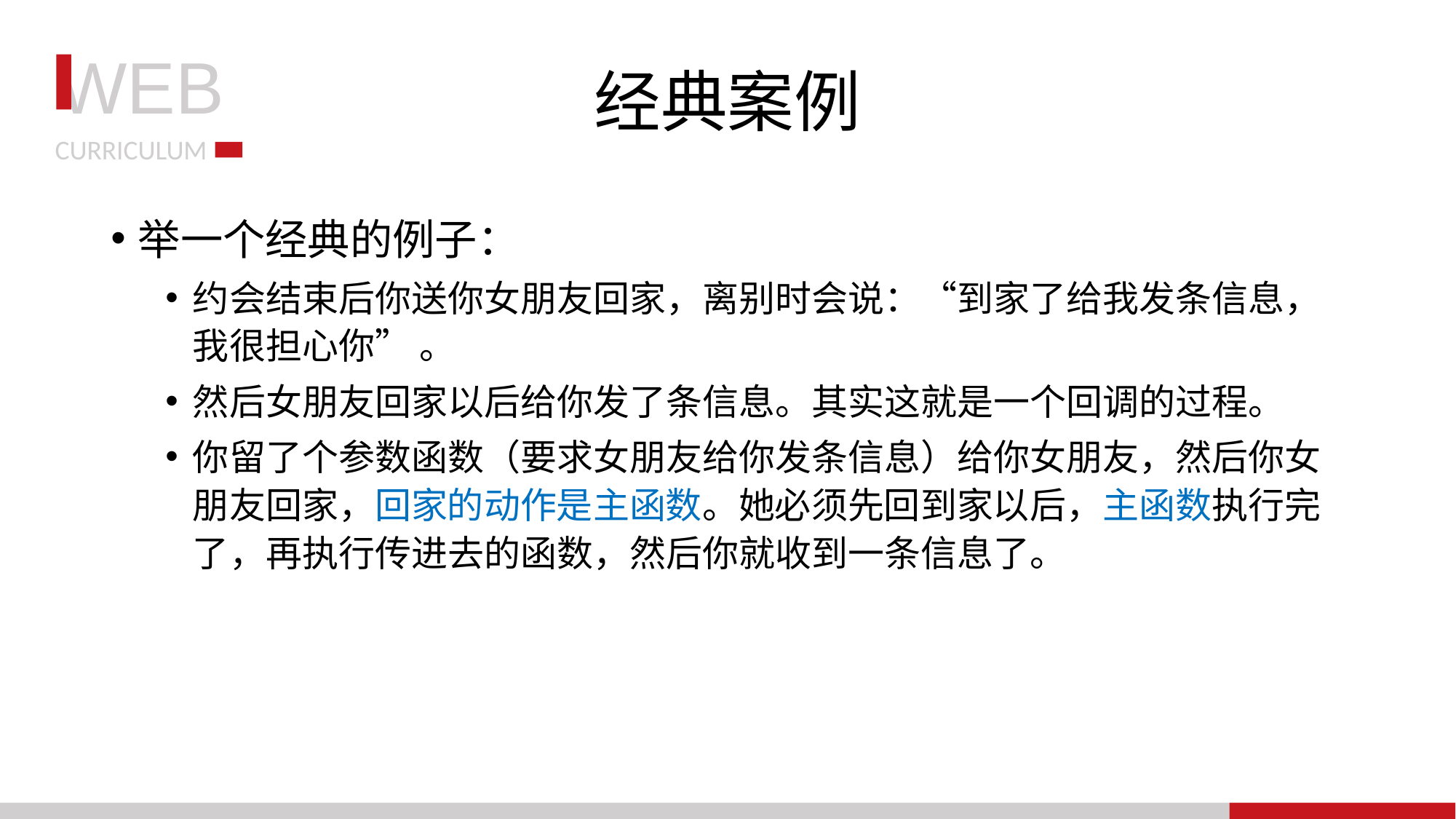

# 经典案例
举一个经典的例子：
约会结束后你送你女朋友回家，离别时会说：“到家了给我发条信息，我很担心你” 。
然后女朋友回家以后给你发了条信息。其实这就是一个回调的过程。
你留了个参数函数（要求女朋友给你发条信息）给你女朋友，然后你女朋友回家，回家的动作是主函数。她必须先回到家以后，主函数执行完了，再执行传进去的函数，然后你就收到一条信息了。